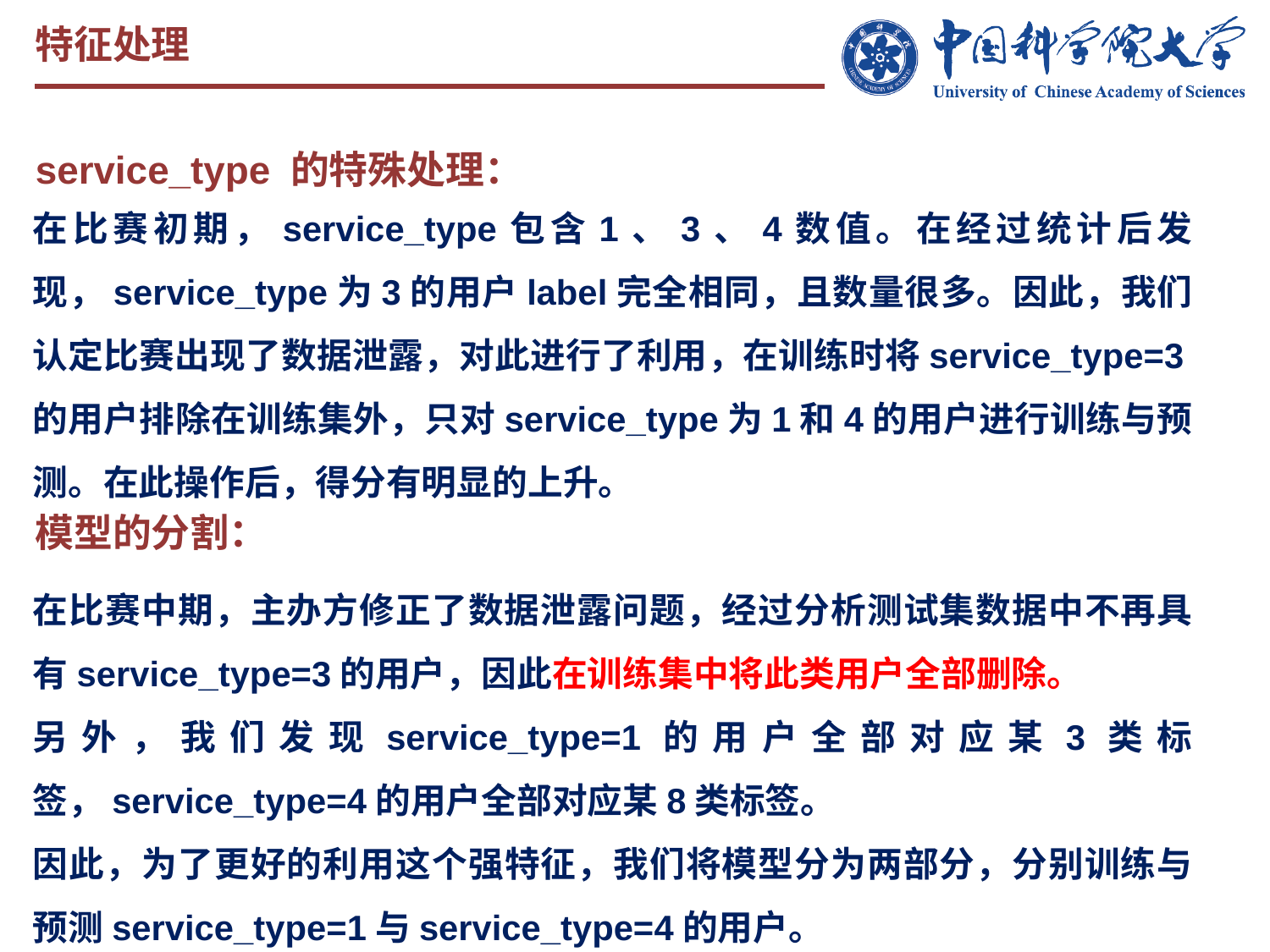

特征处理
service_type 的特殊处理：
在比赛初期，service_type包含1、3、4数值。在经过统计后发现，service_type为3的用户label完全相同，且数量很多。因此，我们认定比赛出现了数据泄露，对此进行了利用，在训练时将service_type=3的用户排除在训练集外，只对service_type为1和4的用户进行训练与预测。在此操作后，得分有明显的上升。
模型的分割：
在比赛中期，主办方修正了数据泄露问题，经过分析测试集数据中不再具有service_type=3的用户，因此在训练集中将此类用户全部删除。
另外，我们发现service_type=1的用户全部对应某3类标签，service_type=4的用户全部对应某8类标签。
因此，为了更好的利用这个强特征，我们将模型分为两部分，分别训练与预测service_type=1与service_type=4的用户。